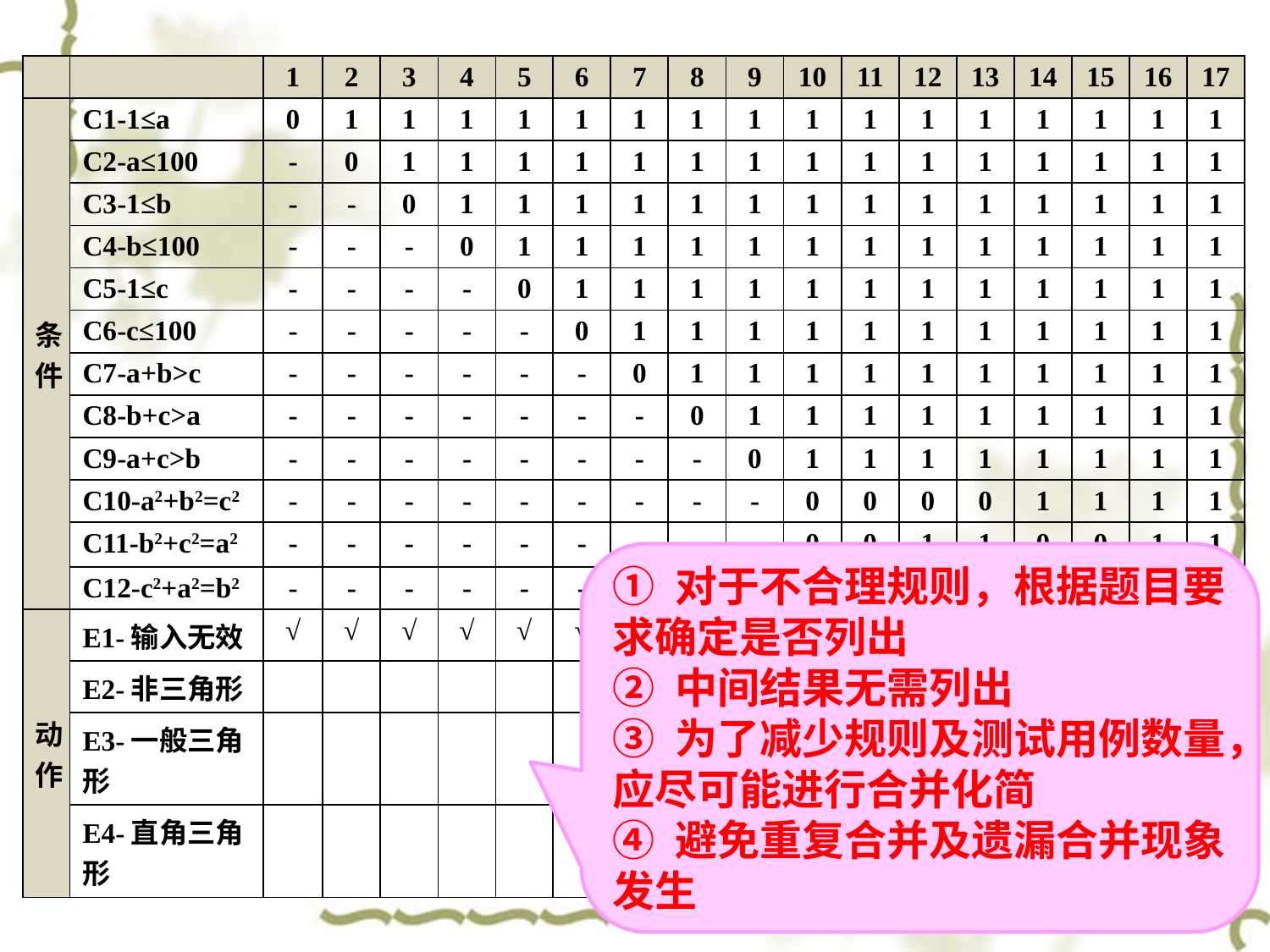

|  |  | 1 | 2 | 3 | 4 | 5 | 6 | 7 | 8 | 9 | 10 | 11 | 12 | 13 | 14 | 15 | 16 | 17 |
| --- | --- | --- | --- | --- | --- | --- | --- | --- | --- | --- | --- | --- | --- | --- | --- | --- | --- | --- |
| 条件 | C1-1≤a | 0 | 1 | 1 | 1 | 1 | 1 | 1 | 1 | 1 | 1 | 1 | 1 | 1 | 1 | 1 | 1 | 1 |
|  | C2-a≤100 | - | 0 | 1 | 1 | 1 | 1 | 1 | 1 | 1 | 1 | 1 | 1 | 1 | 1 | 1 | 1 | 1 |
|  | C3-1≤b | - | - | 0 | 1 | 1 | 1 | 1 | 1 | 1 | 1 | 1 | 1 | 1 | 1 | 1 | 1 | 1 |
|  | C4-b≤100 | - | - | - | 0 | 1 | 1 | 1 | 1 | 1 | 1 | 1 | 1 | 1 | 1 | 1 | 1 | 1 |
|  | C5-1≤c | - | - | - | - | 0 | 1 | 1 | 1 | 1 | 1 | 1 | 1 | 1 | 1 | 1 | 1 | 1 |
|  | C6-c≤100 | - | - | - | - | - | 0 | 1 | 1 | 1 | 1 | 1 | 1 | 1 | 1 | 1 | 1 | 1 |
|  | C7-a+b>c | - | - | - | - | - | - | 0 | 1 | 1 | 1 | 1 | 1 | 1 | 1 | 1 | 1 | 1 |
|  | C8-b+c>a | - | - | - | - | - | - | - | 0 | 1 | 1 | 1 | 1 | 1 | 1 | 1 | 1 | 1 |
|  | C9-a+c>b | - | - | - | - | - | - | - | - | 0 | 1 | 1 | 1 | 1 | 1 | 1 | 1 | 1 |
|  | C10-a2+b2=c2 | - | - | - | - | - | - | - | - | - | 0 | 0 | 0 | 0 | 1 | 1 | 1 | 1 |
|  | C11-b2+c2=a2 | - | - | - | - | - | - | - | - | - | 0 | 0 | 1 | 1 | 0 | 0 | 1 | 1 |
|  | C12-c2+a2=b2 | - | - | - | - | - | - | - | - | - | 0 | 1 | 0 | 1 | 0 | 1 | 0 | 1 |
| 动作 | E1-输入无效 | √ | √ | √ | √ | √ | √ |  |  |  |  |  |  |  |  |  |  |  |
|  | E2-非三角形 |  |  |  |  |  |  | √ | √ | √ |  |  |  |  |  |  |  |  |
|  | E3-一般三角形 |  |  |  |  |  |  |  |  |  | √ |  |  |  |  |  |  |  |
|  | E4-直角三角形 |  |  |  |  |  |  |  |  |  |  | √ | √ |  | √ |  |  |  |
① 对于不合理规则，根据题目要求确定是否列出
② 中间结果无需列出
③ 为了减少规则及测试用例数量，应尽可能进行合并化简
④ 避免重复合并及遗漏合并现象发生